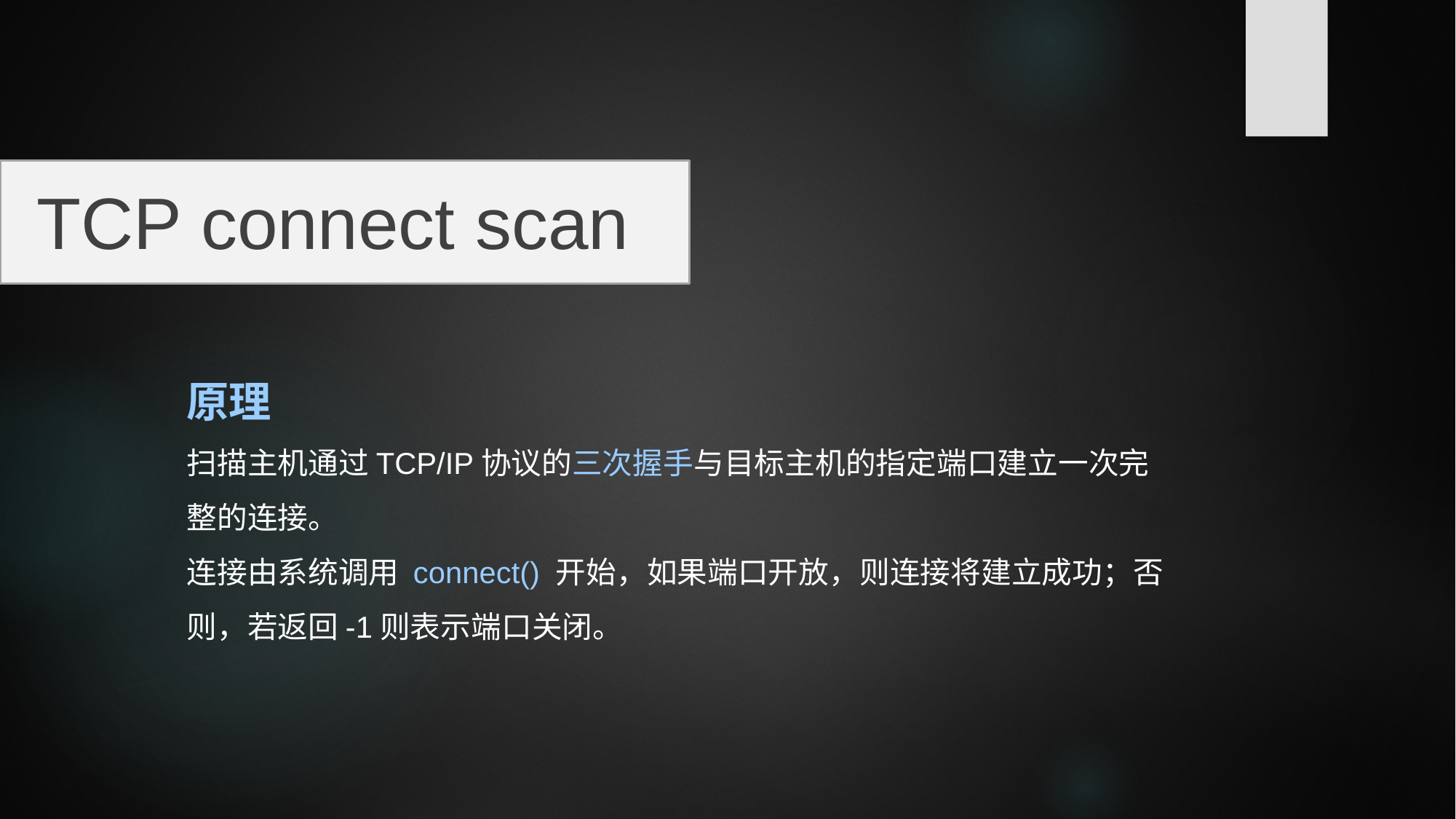

TCP connect scan
原理
扫描主机通过TCP/IP协议的三次握手与目标主机的指定端口建立一次完整的连接。
连接由系统调用 connect() 开始，如果端口开放，则连接将建立成功；否则，若返回-1则表示端口关闭。